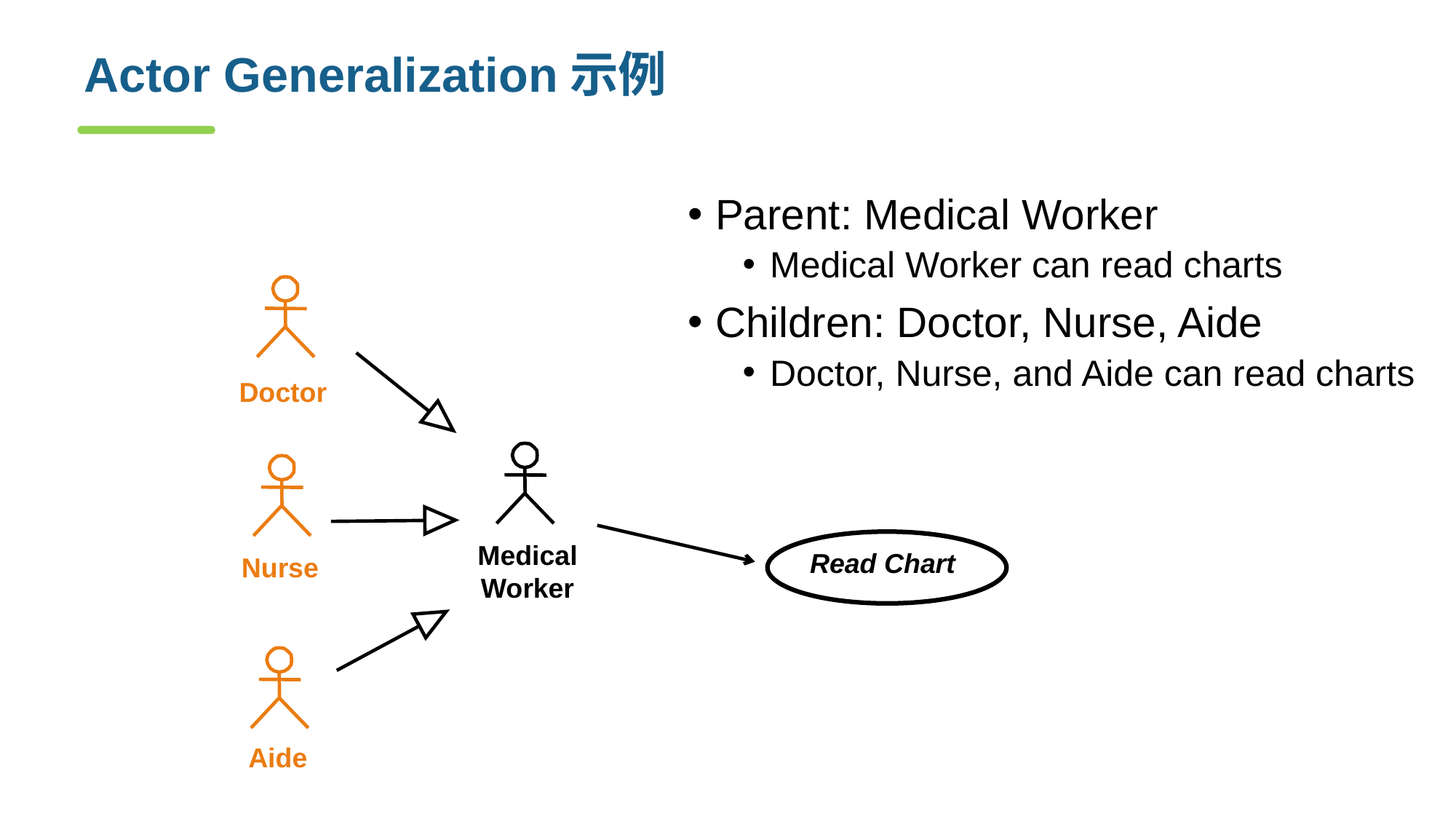

# Actor Generalization示例
Parent: Medical Worker
Medical Worker can read charts
Children: Doctor, Nurse, Aide
Doctor, Nurse, and Aide can read charts

Doctor

Medical Worker

Read Chart
Nurse

Aide
91